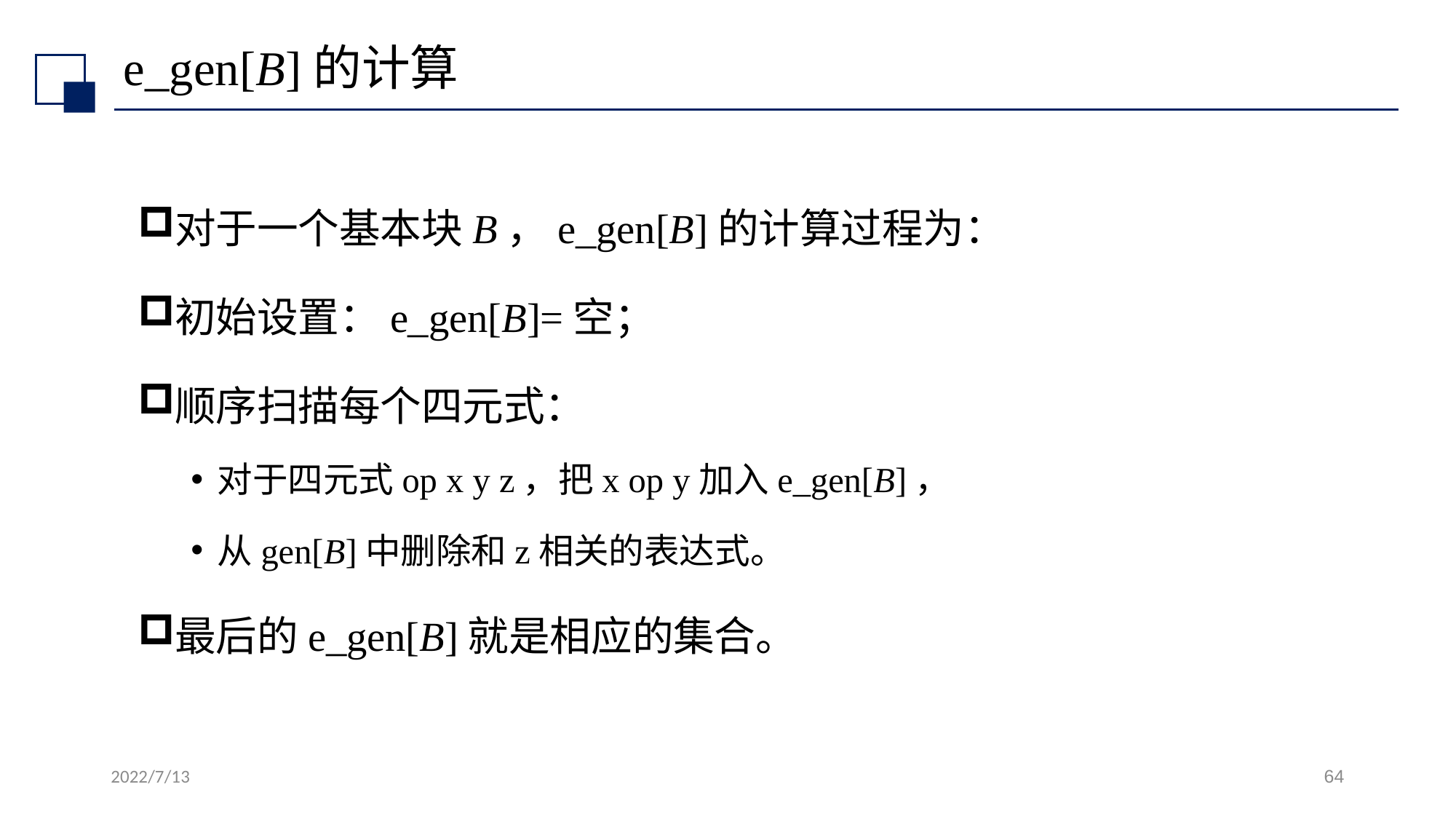

# e_gen[B]的计算
对于一个基本块B，e_gen[B]的计算过程为：
初始设置：e_gen[B]=空；
顺序扫描每个四元式：
对于四元式op x y z，把x op y加入e_gen[B]，
从gen[B]中删除和z相关的表达式。
最后的e_gen[B]就是相应的集合。
2022/7/13
64